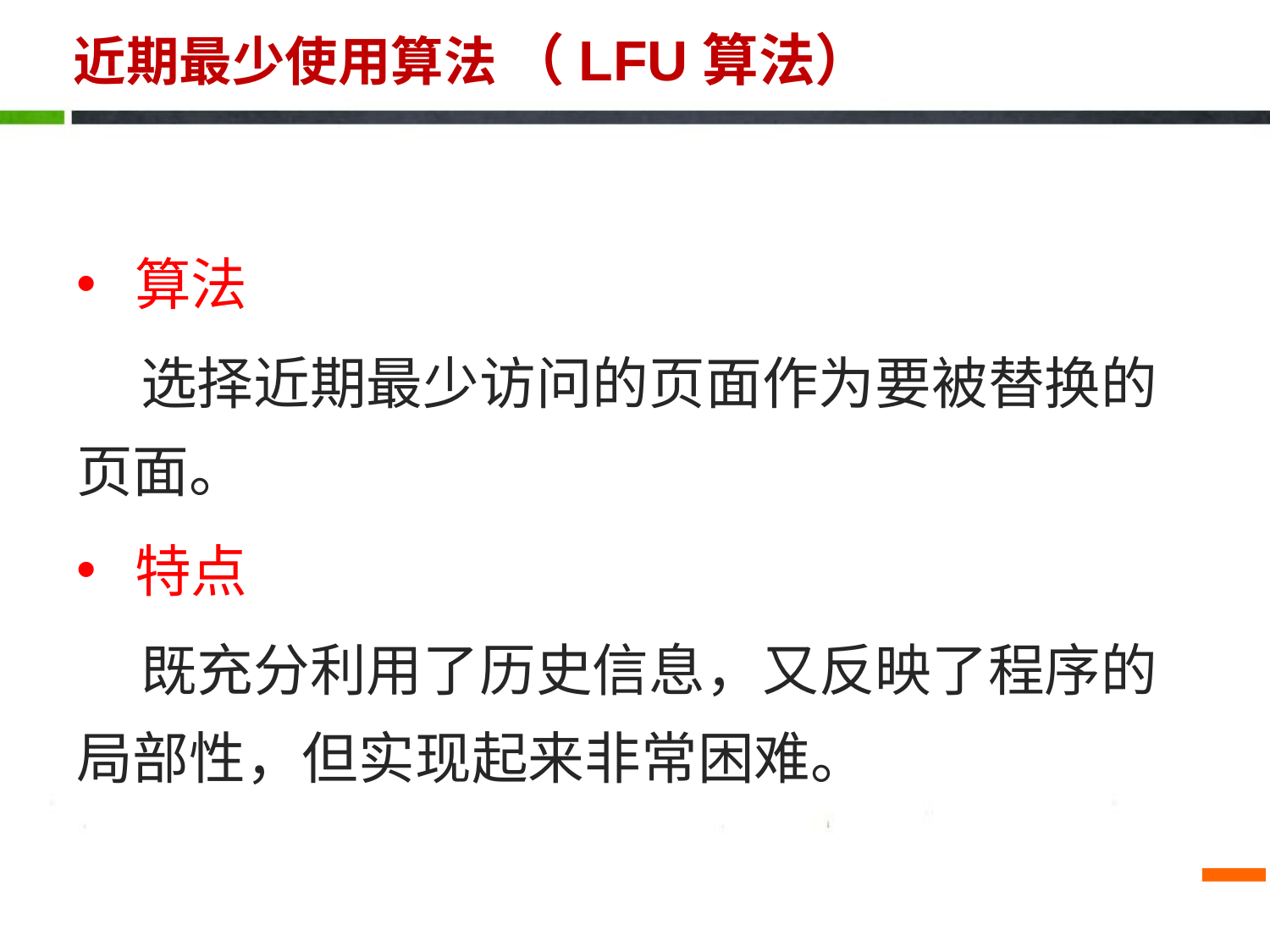

# 近期最少使用算法 （LFU算法）
  算法
    选择近期最少访问的页面作为要被替换的页面。
  特点
    既充分利用了历史信息，又反映了程序的局部性，但实现起来非常困难。